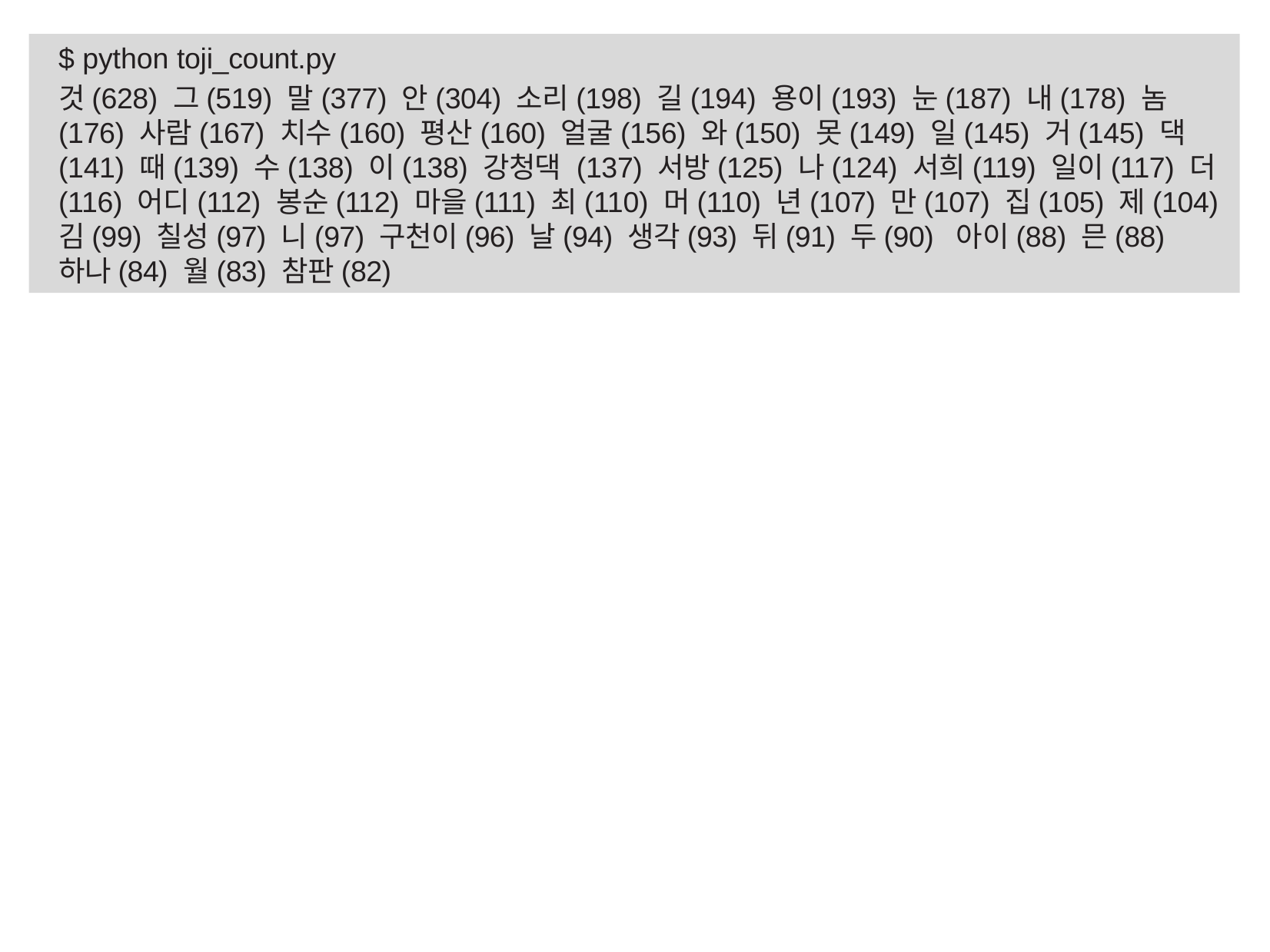

$ python toji_count.py
것(628) 그(519) 말(377) 안(304) 소리(198) 길(194) 용이(193) 눈(187) 내(178) 놈(176) 사람(167) 치수(160) 평산(160) 얼굴(156) 와(150) 못(149) 일(145) 거(145) 댁(141) 때(139) 수(138) 이(138) 강청댁 (137) 서방(125) 나(124) 서희(119) 일이(117) 더(116) 어디(112) 봉순(112) 마을(111) 최(110) 머(110) 년(107) 만(107) 집(105) 제(104) 김(99) 칠성(97) 니(97) 구천이(96) 날(94) 생각(93) 뒤(91) 두(90)  아이(88) 믄(88) 하나(84) 월(83) 참판(82)